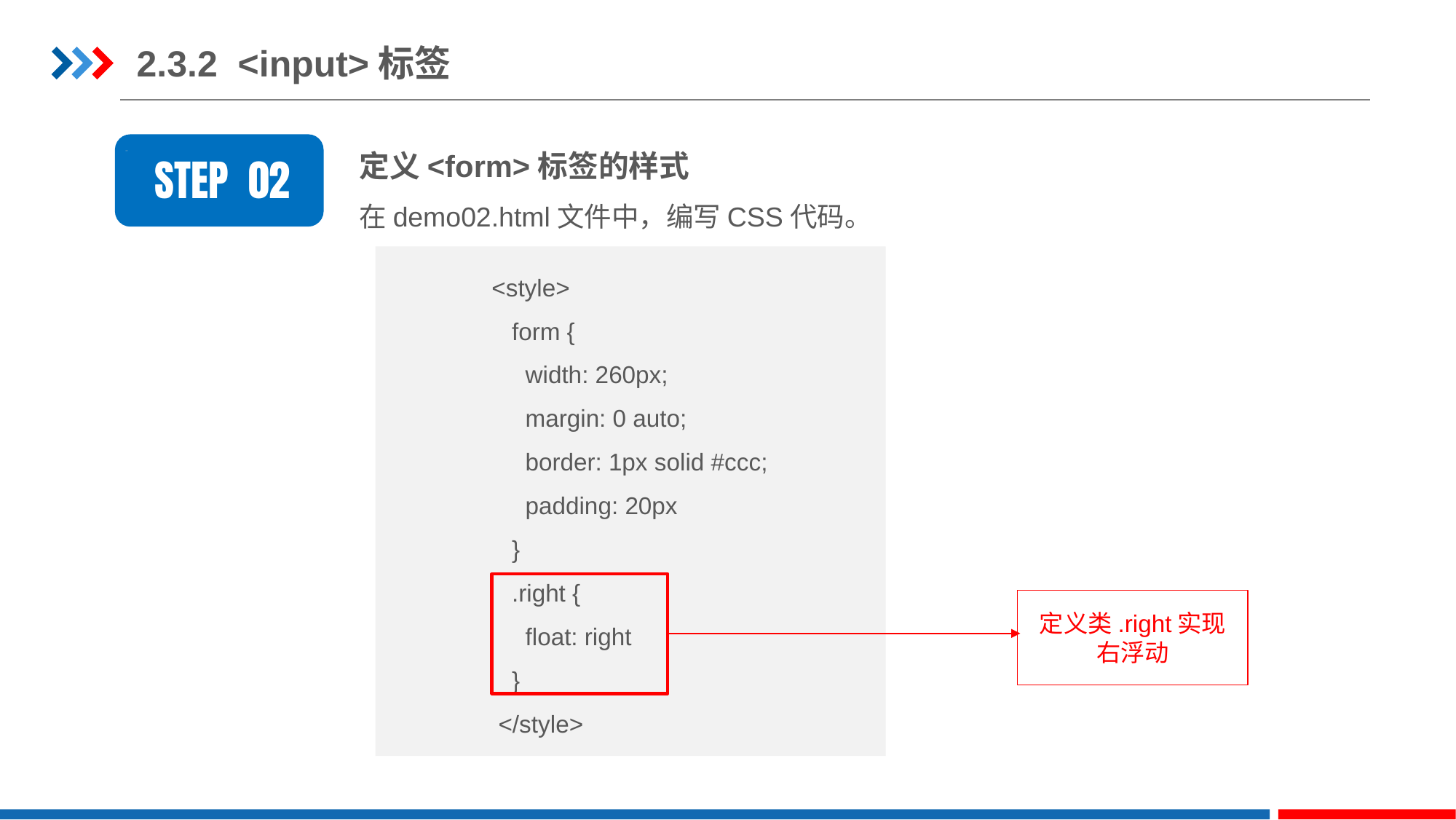

2.3.2  <input>标签
定义<form>标签的样式
在demo02.html文件中，编写CSS代码。

STEP  02

 <style>
    form {
      width: 260px;
      margin: 0 auto;
      border: 1px solid #ccc;
      padding: 20px
    }
    .right {
      float: right
    }
  </style>

定义类.right实现右浮动